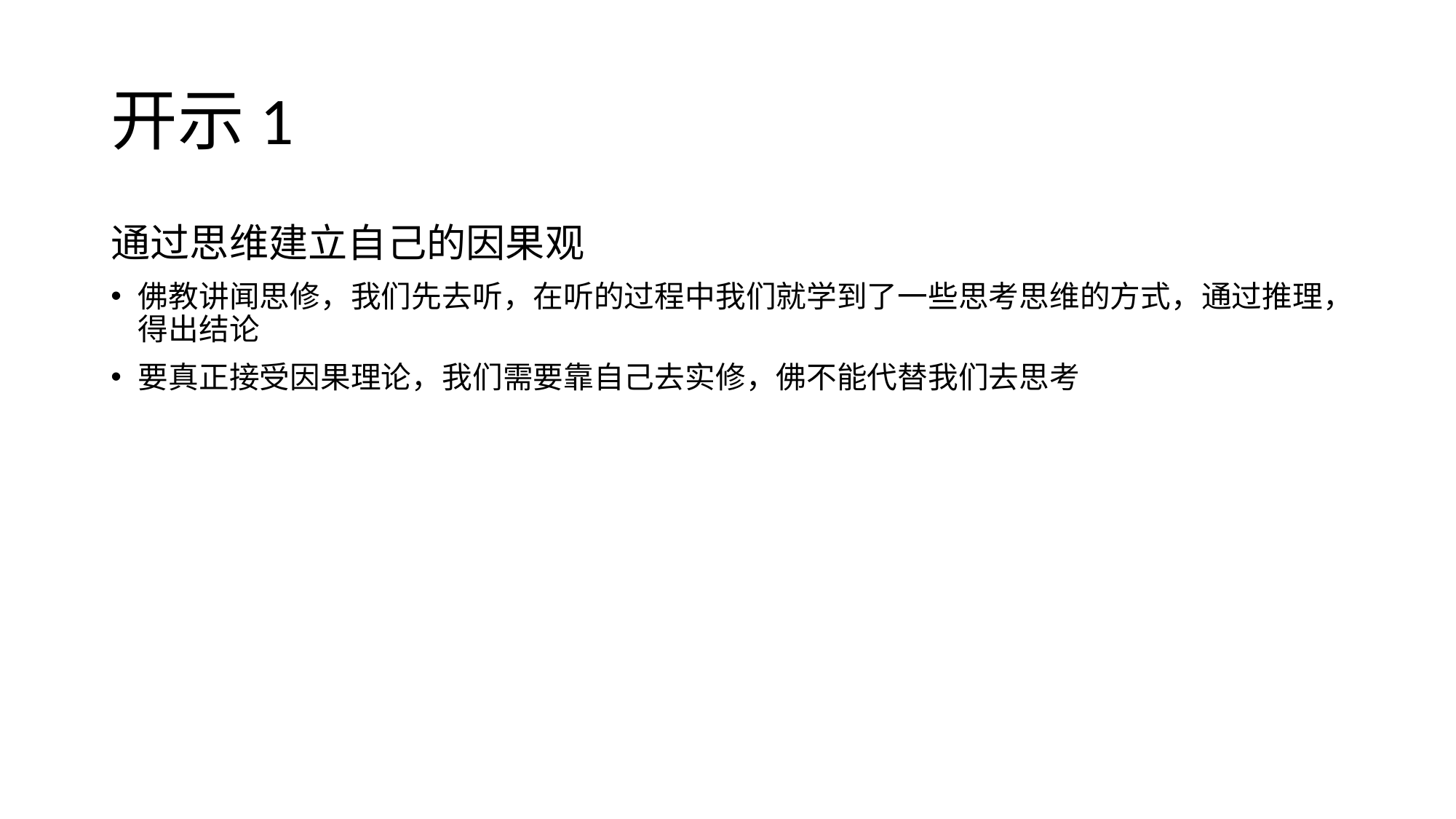

# 开示1
通过思维建立自己的因果观
佛教讲闻思修，我们先去听，在听的过程中我们就学到了一些思考思维的方式，通过推理，得出结论
要真正接受因果理论，我们需要靠自己去实修，佛不能代替我们去思考